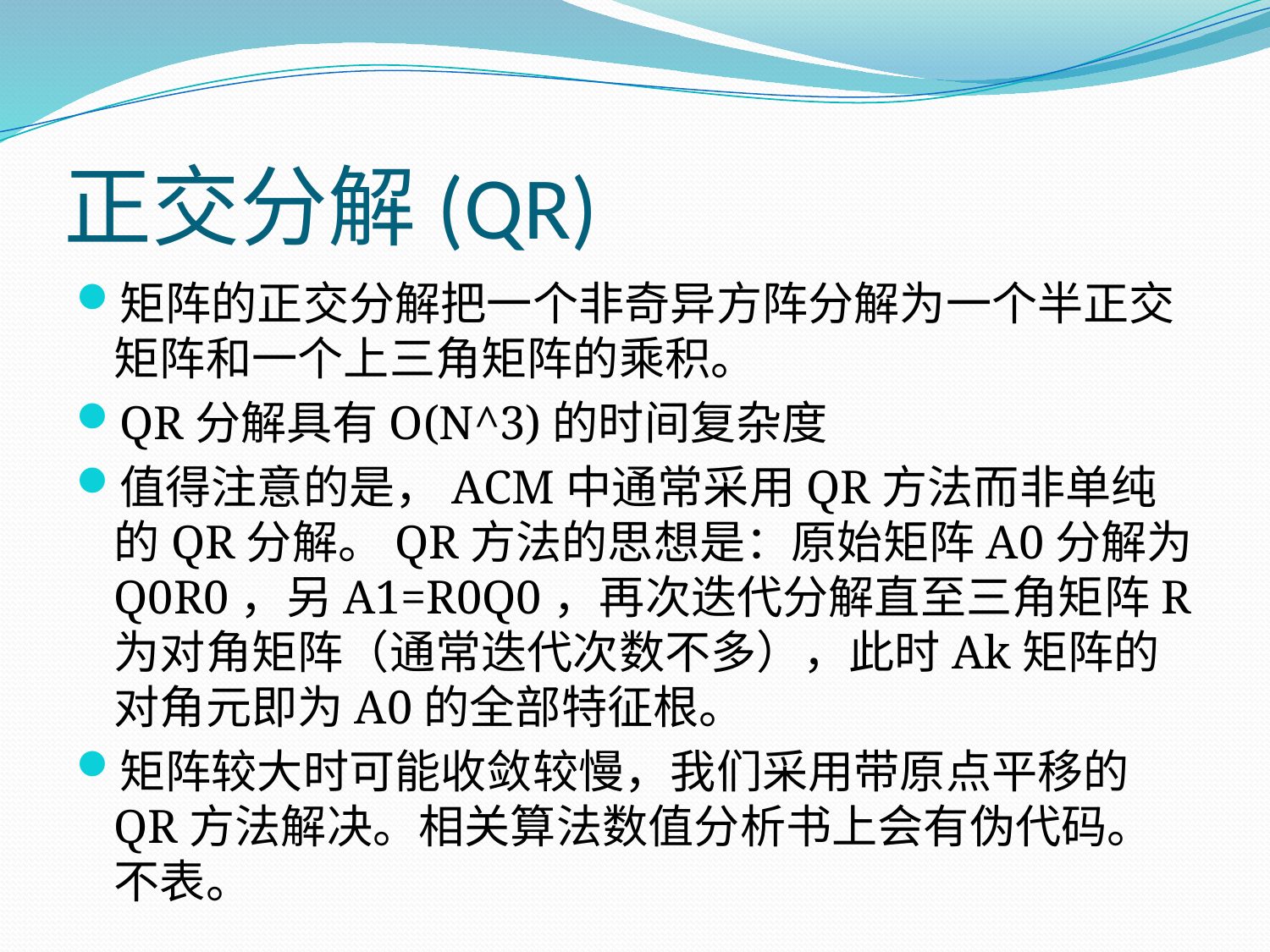

# 正交分解(QR)
矩阵的正交分解把一个非奇异方阵分解为一个半正交矩阵和一个上三角矩阵的乘积。
QR分解具有O(N^3)的时间复杂度
值得注意的是，ACM中通常采用QR方法而非单纯的QR分解。QR方法的思想是：原始矩阵A0分解为Q0R0，另A1=R0Q0，再次迭代分解直至三角矩阵R为对角矩阵（通常迭代次数不多），此时Ak矩阵的对角元即为A0的全部特征根。
矩阵较大时可能收敛较慢，我们采用带原点平移的QR方法解决。相关算法数值分析书上会有伪代码。不表。